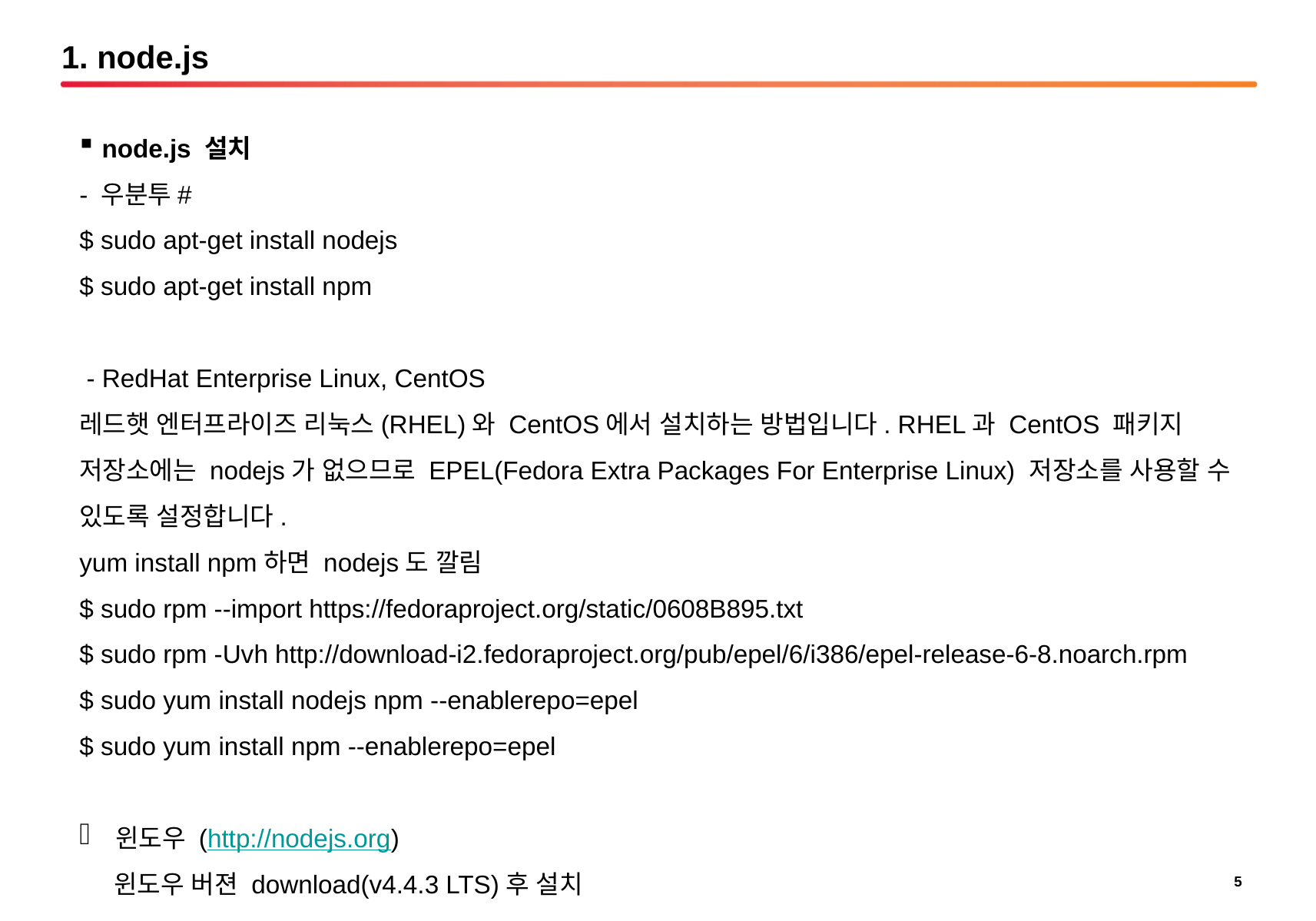

# 1. node.js
node.js 설치
- 우분투#
$ sudo apt-get install nodejs
$ sudo apt-get install npm

 - RedHat Enterprise Linux, CentOS
레드햇 엔터프라이즈 리눅스(RHEL)와 CentOS에서 설치하는 방법입니다. RHEL과 CentOS 패키지 저장소에는 nodejs가 없으므로 EPEL(Fedora Extra Packages For Enterprise Linux) 저장소를 사용할 수 있도록 설정합니다.
yum install npm하면 nodejs도 깔림
$ sudo rpm --import https://fedoraproject.org/static/0608B895.txt
$ sudo rpm -Uvh http://download-i2.fedoraproject.org/pub/epel/6/i386/epel-release-6-8.noarch.rpm
$ sudo yum install nodejs npm --enablerepo=epel
$ sudo yum install npm --enablerepo=epel

윈도우 (http://nodejs.org)
    윈도우 버젼 download(v4.4.3 LTS)후 설치